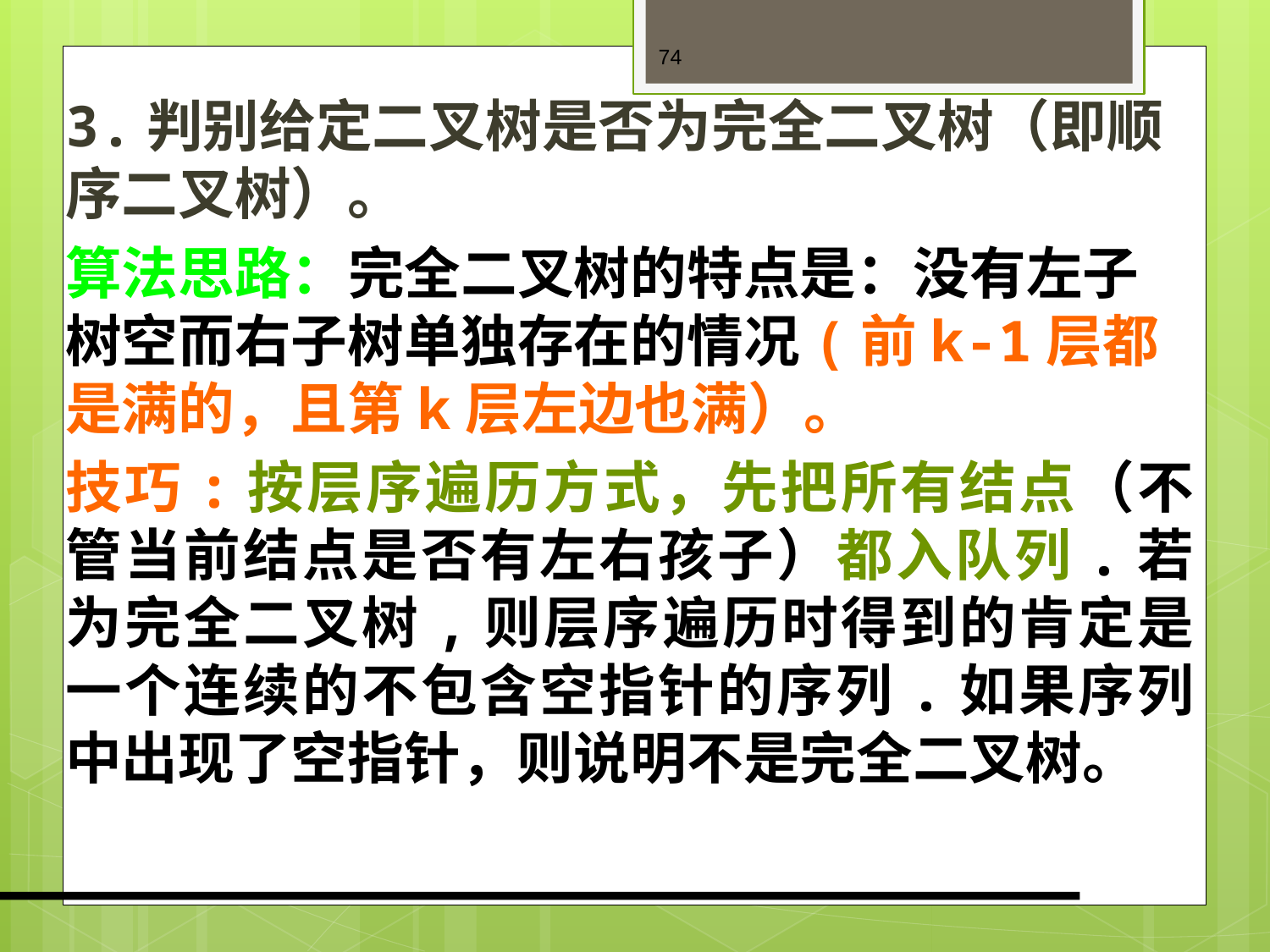

3.判别给定二叉树是否为完全二叉树（即顺序二叉树）。
算法思路：完全二叉树的特点是：没有左子树空而右子树单独存在的情况(前k-1层都是满的，且第k层左边也满）。
技巧:按层序遍历方式，先把所有结点（不管当前结点是否有左右孩子）都入队列.若为完全二叉树,则层序遍历时得到的肯定是一个连续的不包含空指针的序列.如果序列中出现了空指针，则说明不是完全二叉树。
74